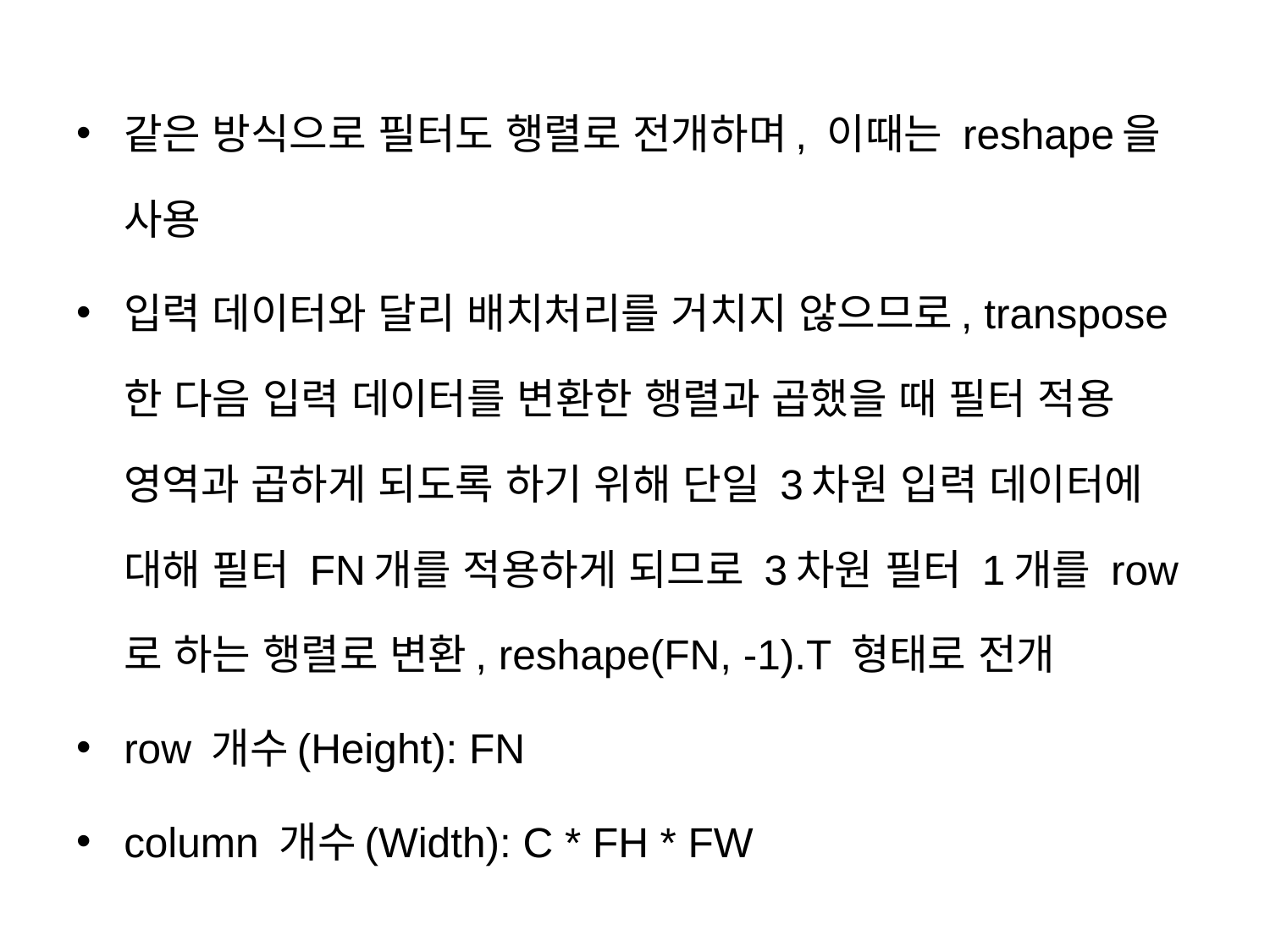

같은 방식으로 필터도 행렬로 전개하며, 이때는 reshape을 사용
입력 데이터와 달리 배치처리를 거치지 않으므로, transpose한 다음 입력 데이터를 변환한 행렬과 곱했을 때 필터 적용 영역과 곱하게 되도록 하기 위해 단일 3차원 입력 데이터에 대해 필터 FN개를 적용하게 되므로 3차원 필터 1개를 row로 하는 행렬로 변환, reshape(FN, -1).T 형태로 전개
row 개수(Height): FN
column 개수(Width): C * FH * FW